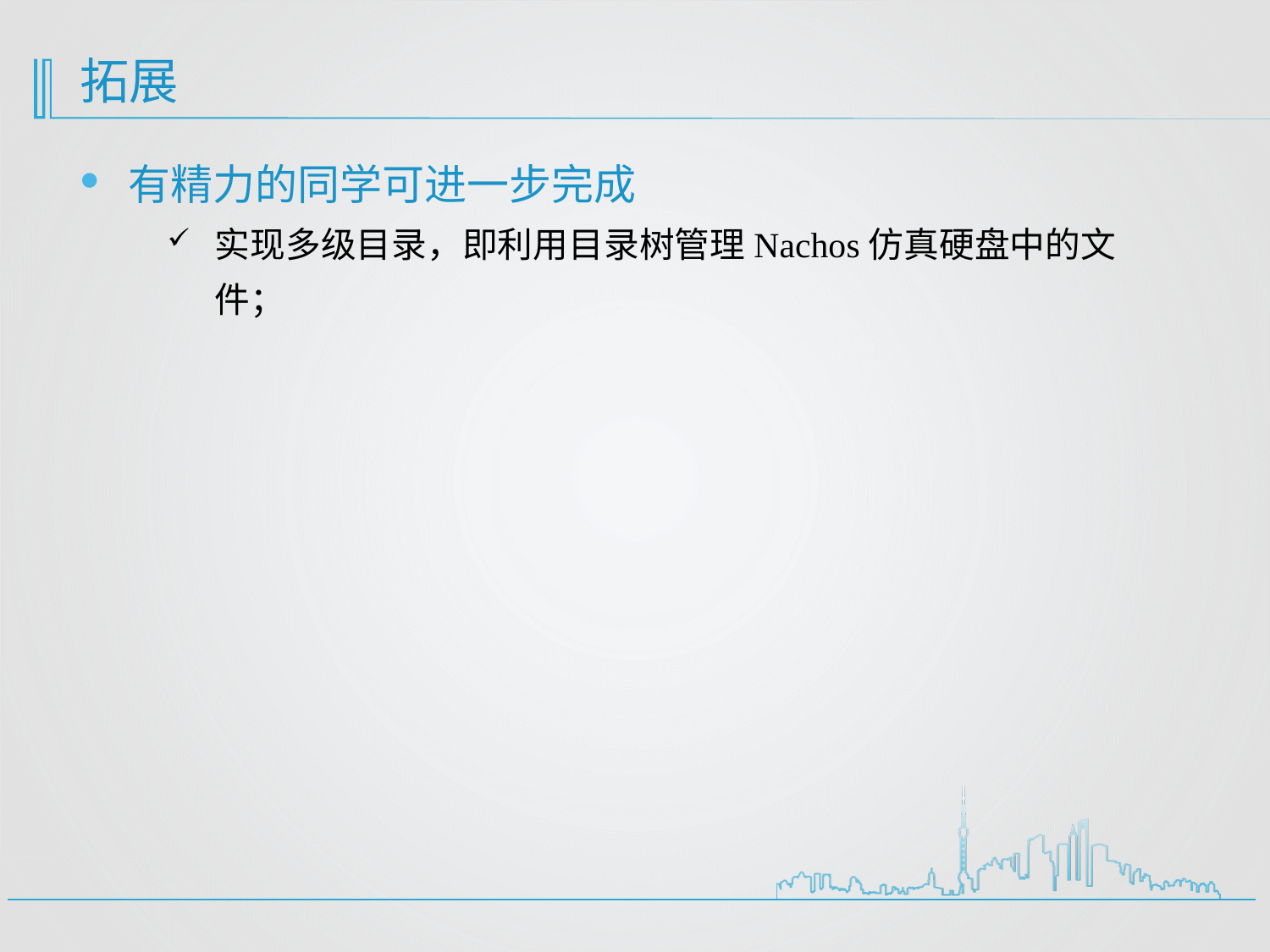

# 拓展
有精力的同学可进一步完成
实现多级目录，即利用目录树管理Nachos仿真硬盘中的文件；